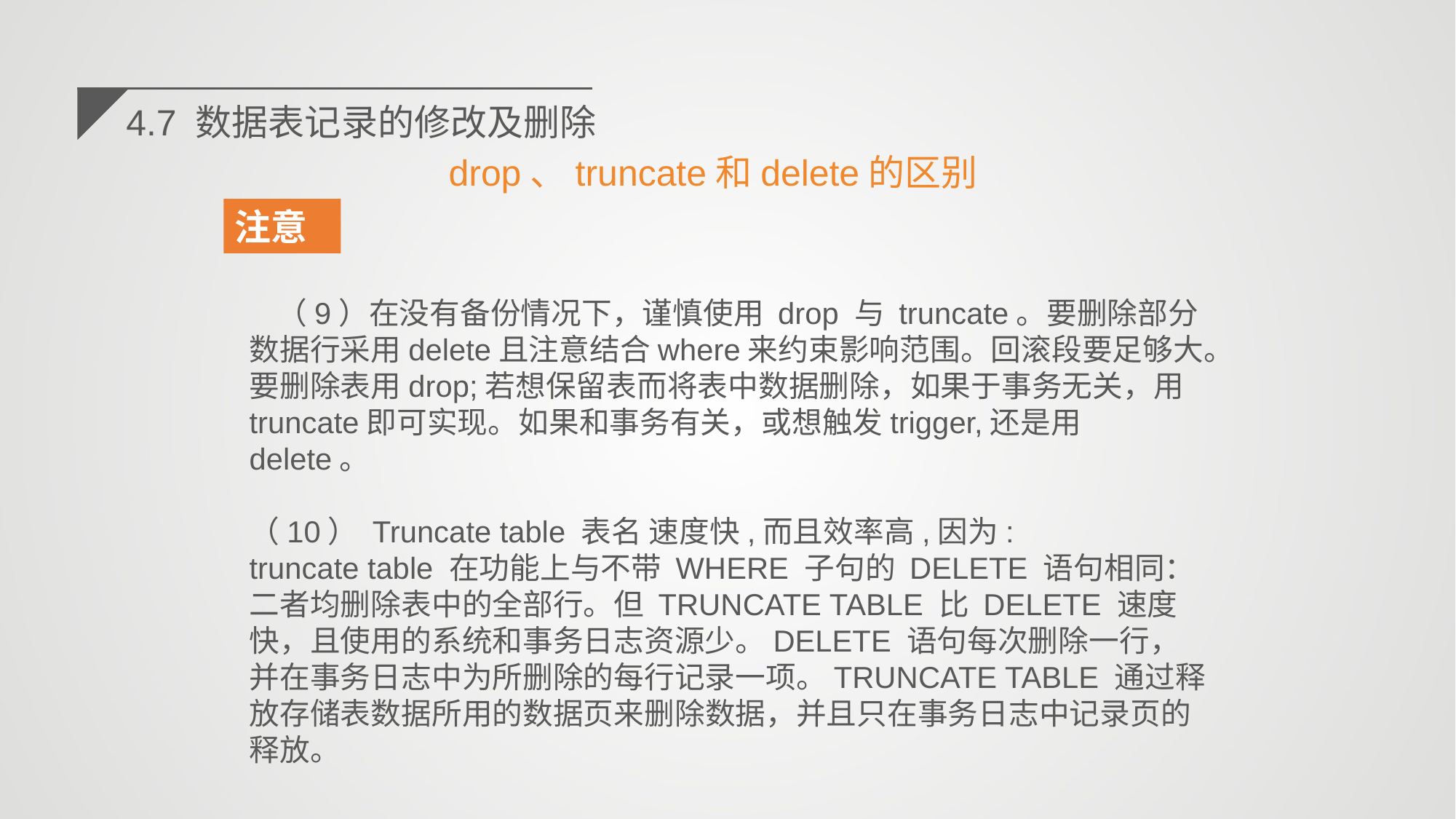

4.7 数据表记录的修改及删除

drop、truncate和delete的区别
注意
   （9）在没有备份情况下，谨慎使用 drop 与 truncate。要删除部分数据行采用delete且注意结合where来约束影响范围。回滚段要足够大。要删除表用drop;若想保留表而将表中数据删除，如果于事务无关，用truncate即可实现。如果和事务有关，或想触发trigger,还是用delete。

（10） Truncate table 表名 速度快,而且效率高,因为:
truncate table 在功能上与不带 WHERE 子句的 DELETE 语句相同：二者均删除表中的全部行。但 TRUNCATE TABLE 比 DELETE 速度快，且使用的系统和事务日志资源少。DELETE 语句每次删除一行，并在事务日志中为所删除的每行记录一项。TRUNCATE TABLE 通过释放存储表数据所用的数据页来删除数据，并且只在事务日志中记录页的释放。